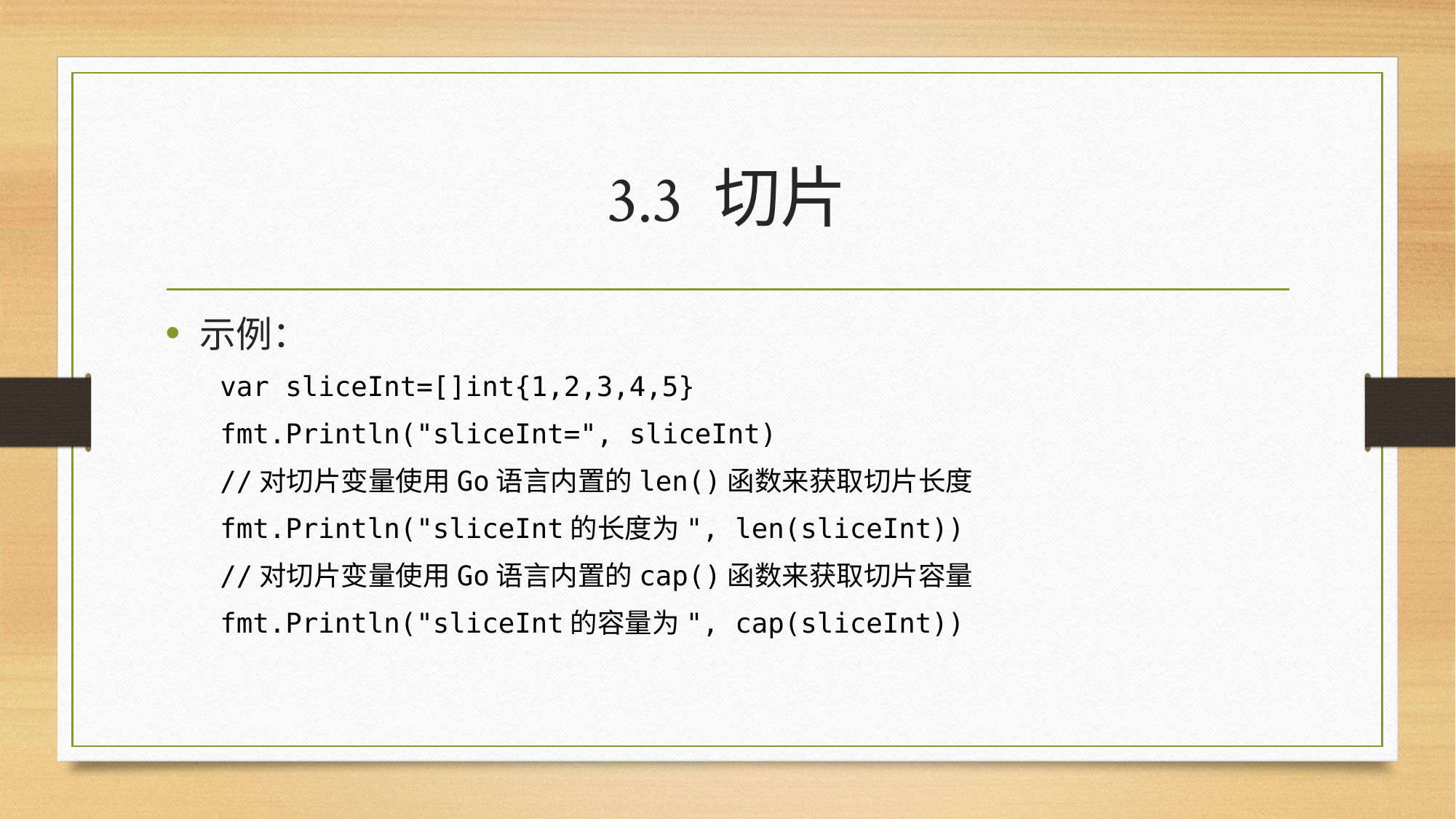

# 3.3 切片
示例：
var sliceInt=[]int{1,2,3,4,5}
fmt.Println("sliceInt=", sliceInt)
//对切片变量使用Go语言内置的len()函数来获取切片长度
fmt.Println("sliceInt的长度为", len(sliceInt))
//对切片变量使用Go语言内置的cap()函数来获取切片容量
fmt.Println("sliceInt的容量为", cap(sliceInt))